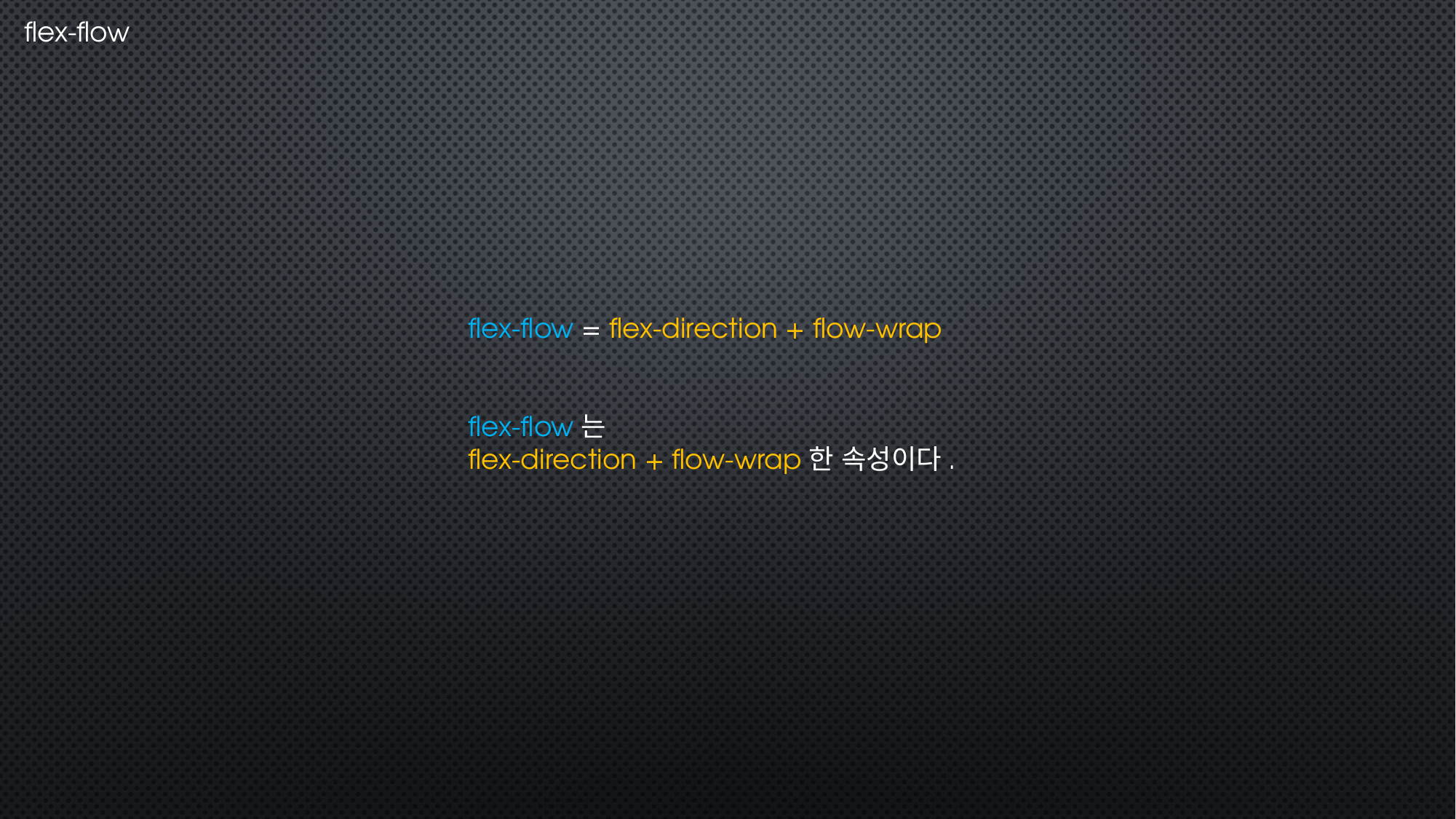

flex-flow
flex-flow = flex-direction + flow-wrap

flex-flow는
flex-direction + flow-wrap한 속성이다.